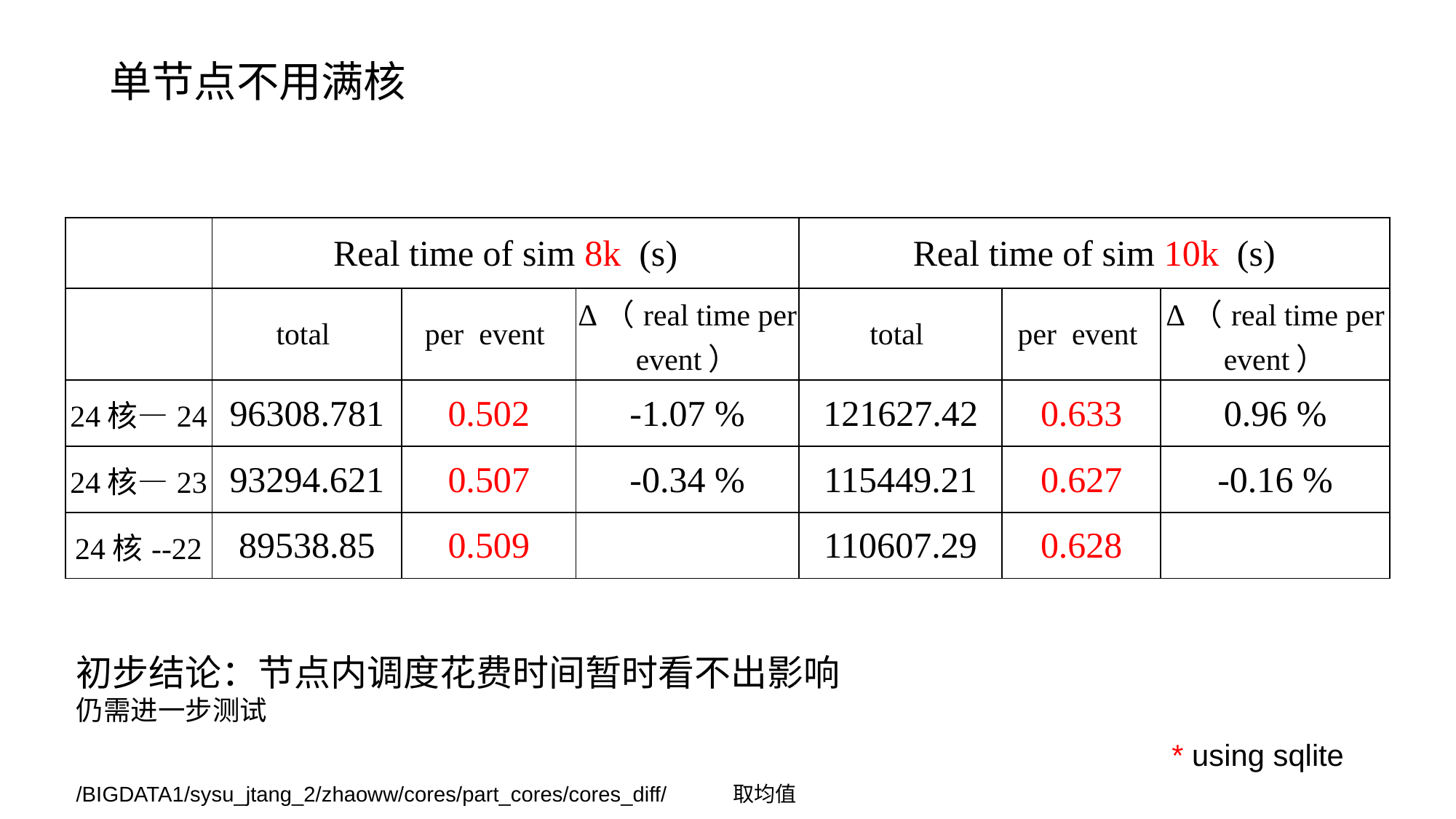

单节点不用满核
|  | Real time of sim 8k (s) |  |  | Real time of sim 10k (s) |  |  |
| --- | --- | --- | --- | --- | --- | --- |
|  | total | per event | Δ（real time per event） | total | per event | Δ（real time per event） |
| 24核—24 | 96308.781 | 0.502 | -1.07 % | 121627.42 | 0.633 | 0.96 % |
| 24核—23 | 93294.621 | 0.507 | -0.34 % | 115449.21 | 0.627 | -0.16 % |
| 24核--22 | 89538.85 | 0.509 |  | 110607.29 | 0.628 |  |
初步结论：节点内调度花费时间暂时看不出影响
仍需进一步测试
* using sqlite
/BIGDATA1/sysu_jtang_2/zhaoww/cores/part_cores/cores_diff/          取均值